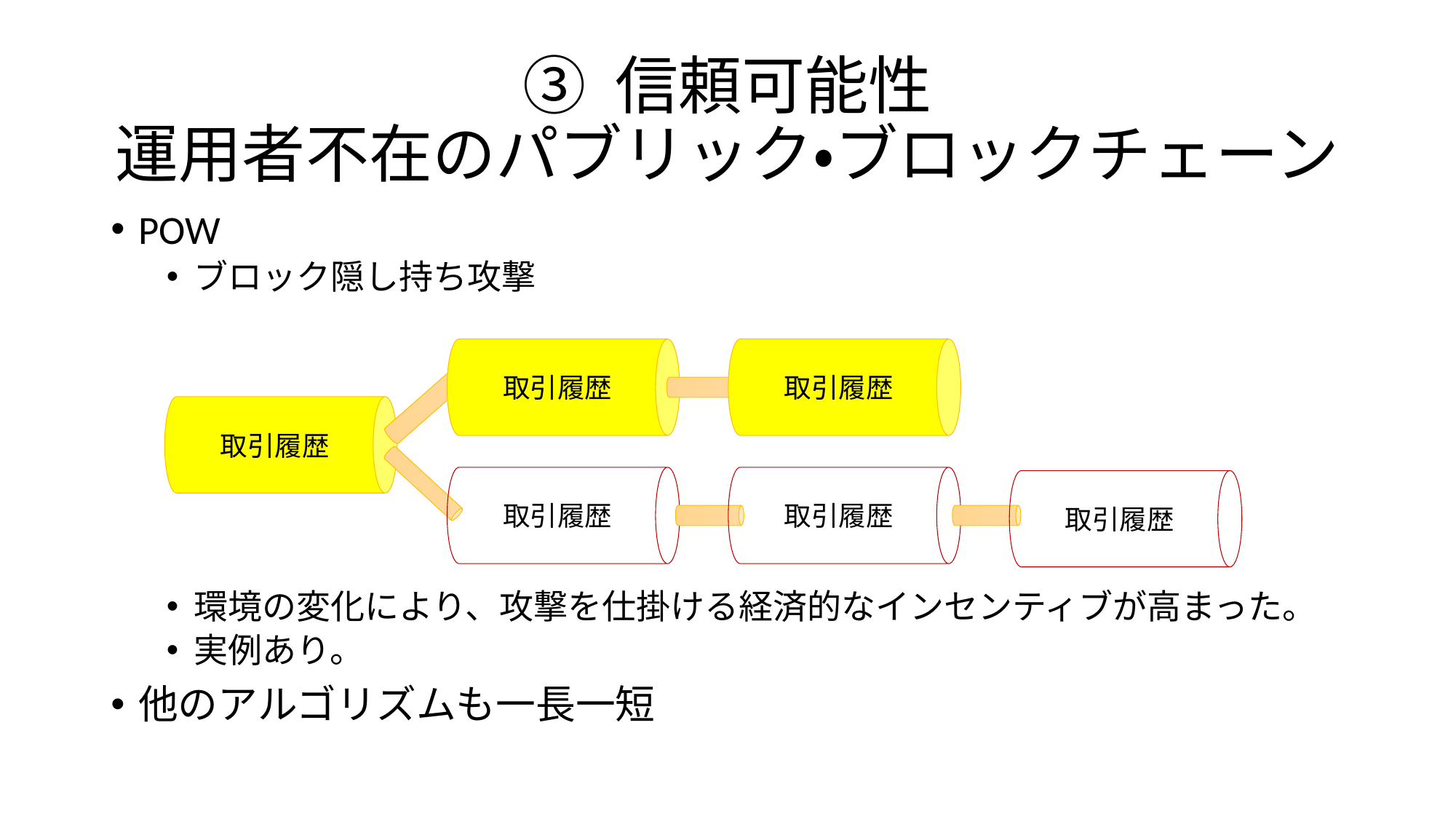

# ③ 信頼可能性 運用者不在のパブリック・ブロックチェーン
POW
ブロック隠し持ち攻撃

環境の変化により、攻撃を仕掛ける経済的なインセンティブが高まった。
実例あり。
他のアルゴリズムも一長一短
取引履歴
取引履歴
取引履歴

取引履歴
取引履歴
取引履歴